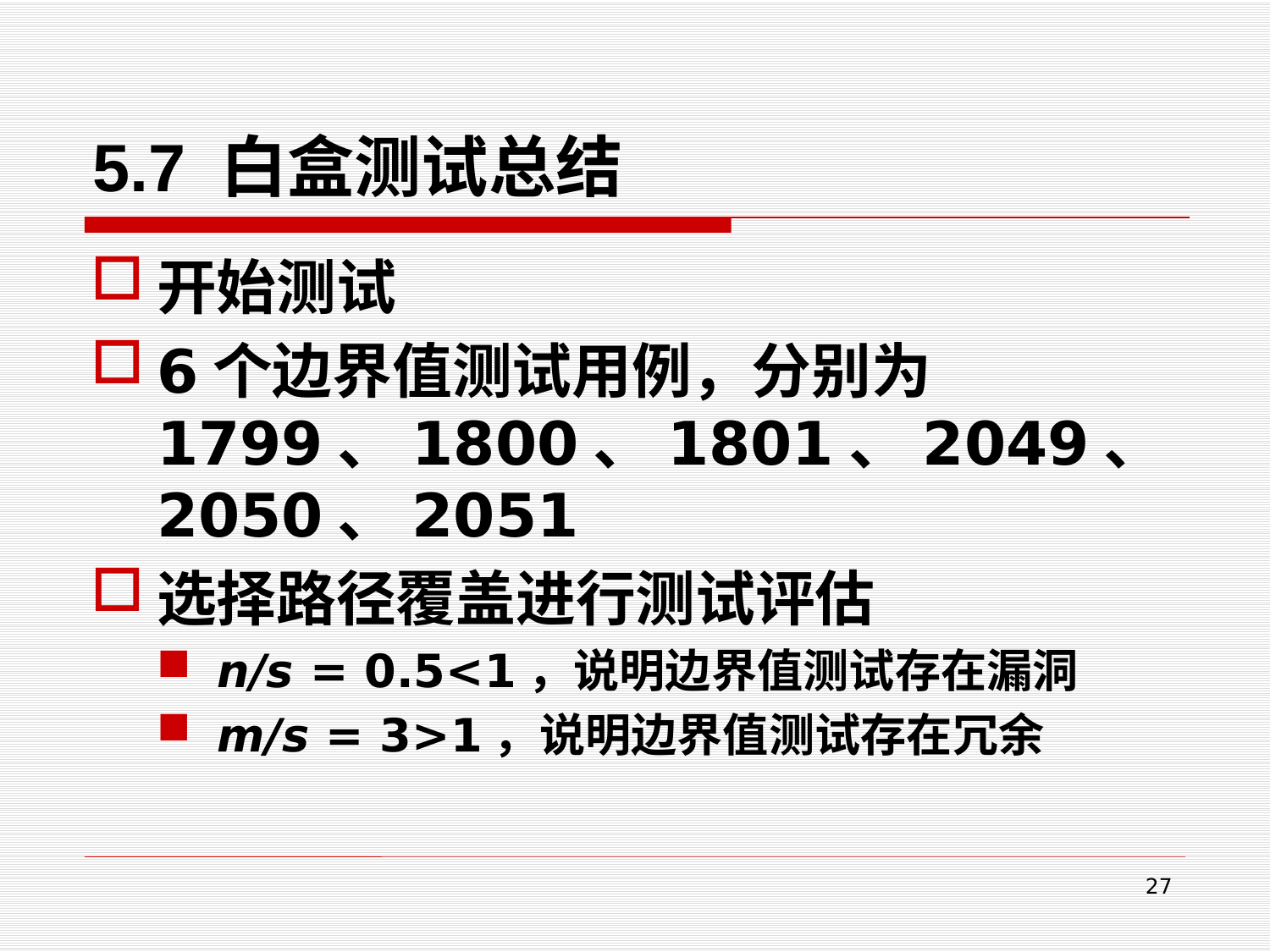

# 5.7 白盒测试总结
开始测试
6个边界值测试用例，分别为1799、1800、1801、2049、2050、2051
选择路径覆盖进行测试评估
n/s = 0.5<1，说明边界值测试存在漏洞
m/s = 3>1，说明边界值测试存在冗余
27